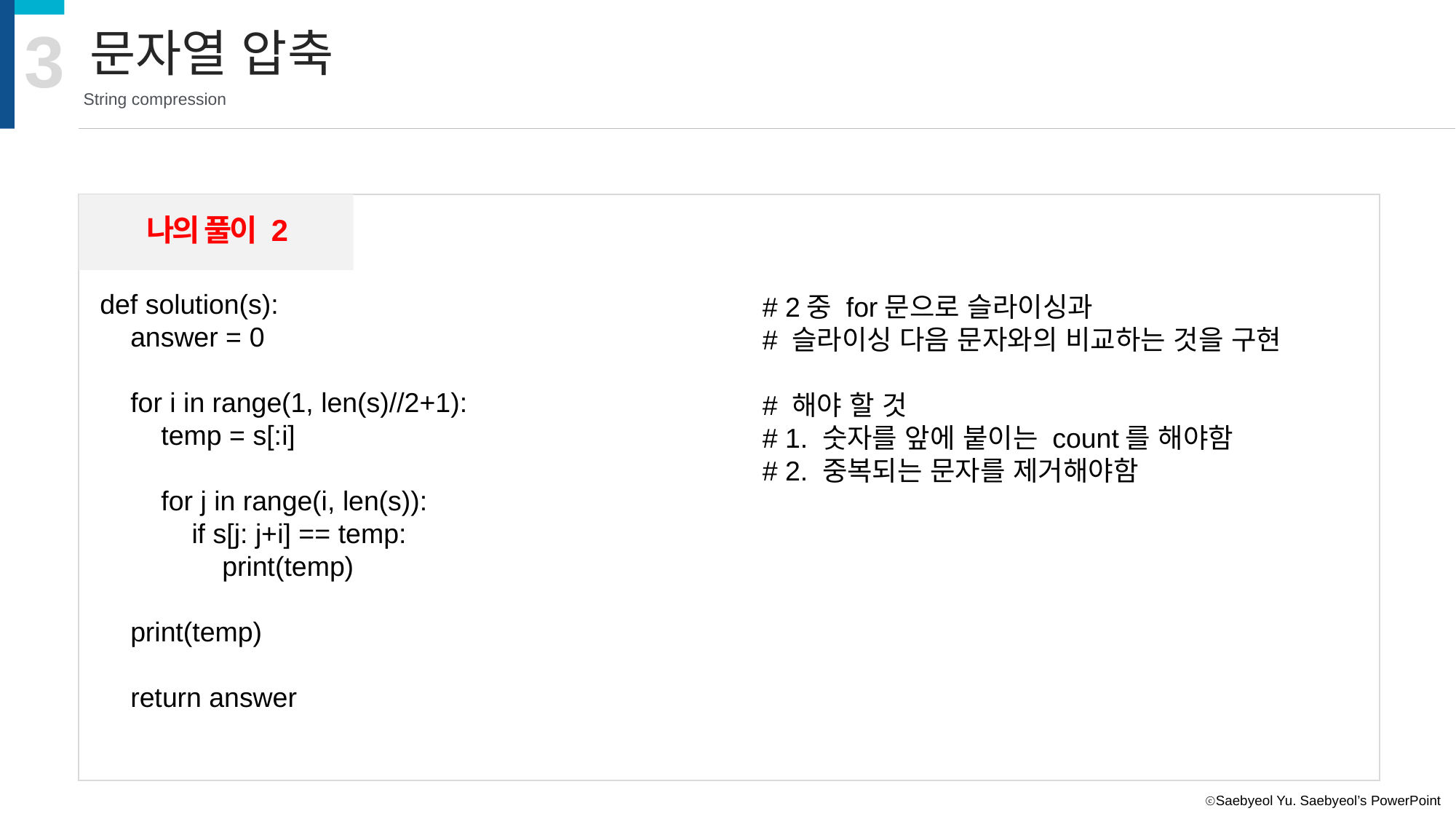

3
문자열 압축
String compression

나의 풀이 2
def solution(s):
    answer = 0

    for i in range(1, len(s)//2+1):
        temp = s[:i]

        for j in range(i, len(s)):
            if s[j: j+i] == temp:
                print(temp)

    print(temp)

    return answer
# 2중 for문으로 슬라이싱과
# 슬라이싱 다음 문자와의 비교하는 것을 구현

# 해야 할 것
# 1. 숫자를 앞에 붙이는 count를 해야함
# 2. 중복되는 문자를 제거해야함